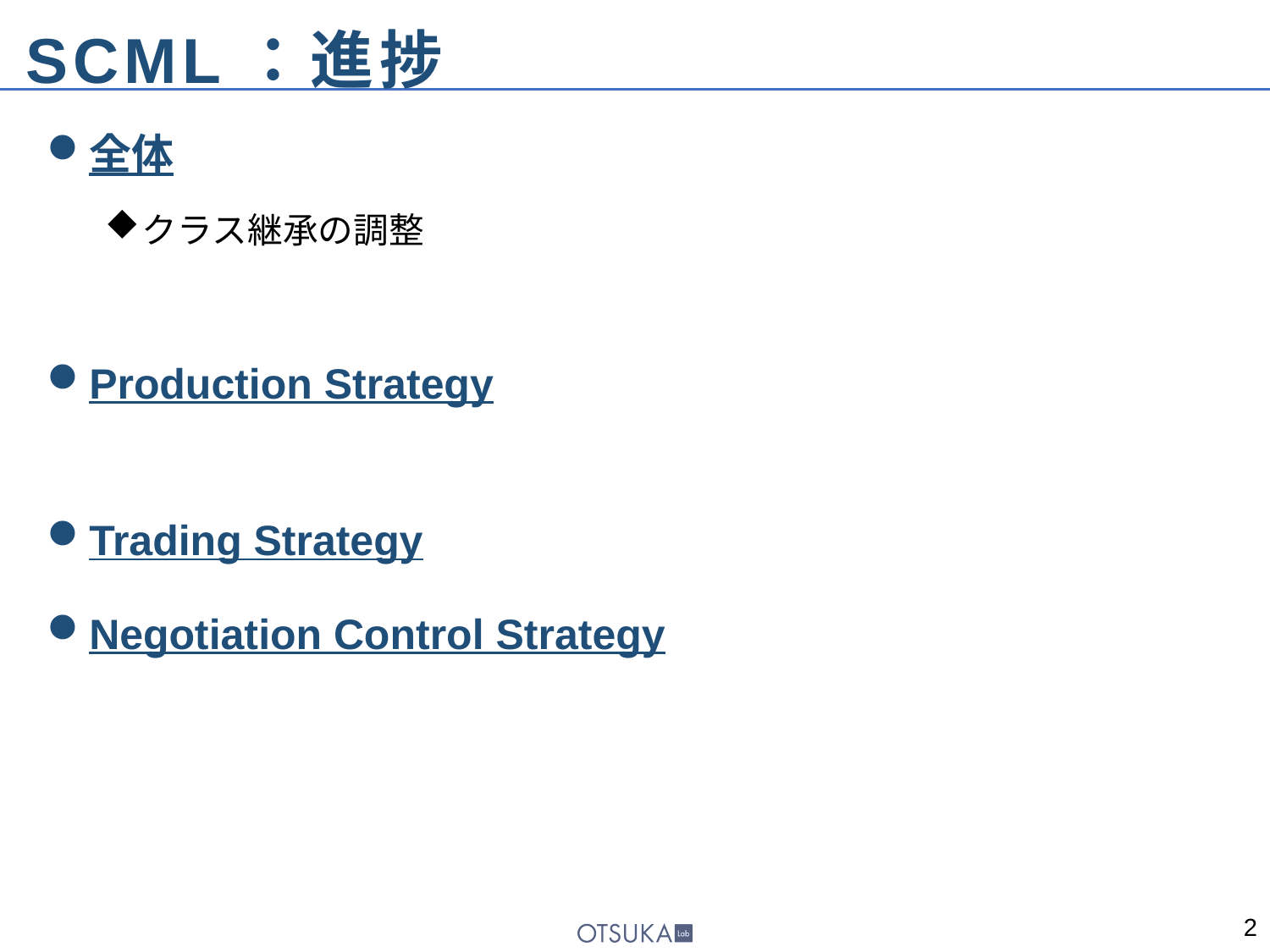

# SCML：進捗
全体
クラス継承の調整

Production Strategy

Trading Strategy
Negotiation Control Strategy

2